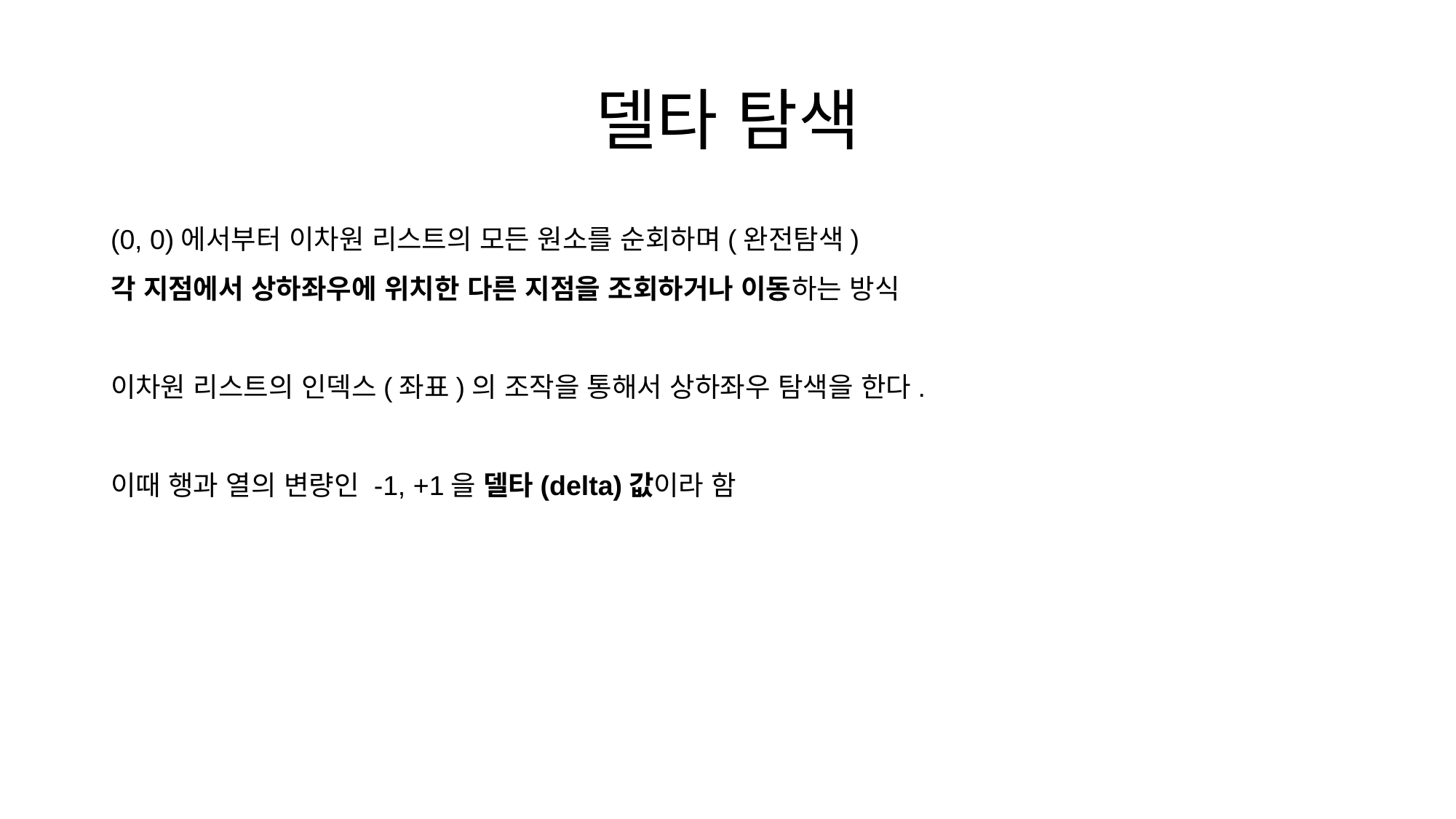

# 델타 탐색
(0, 0)에서부터 이차원 리스트의 모든 원소를 순회하며(완전탐색)
각 지점에서 상하좌우에 위치한 다른 지점을 조회하거나 이동하는 방식

이차원 리스트의 인덱스(좌표)의 조작을 통해서 상하좌우 탐색을 한다.

이때 행과 열의 변량인 -1, +1을 델타(delta)값이라 함